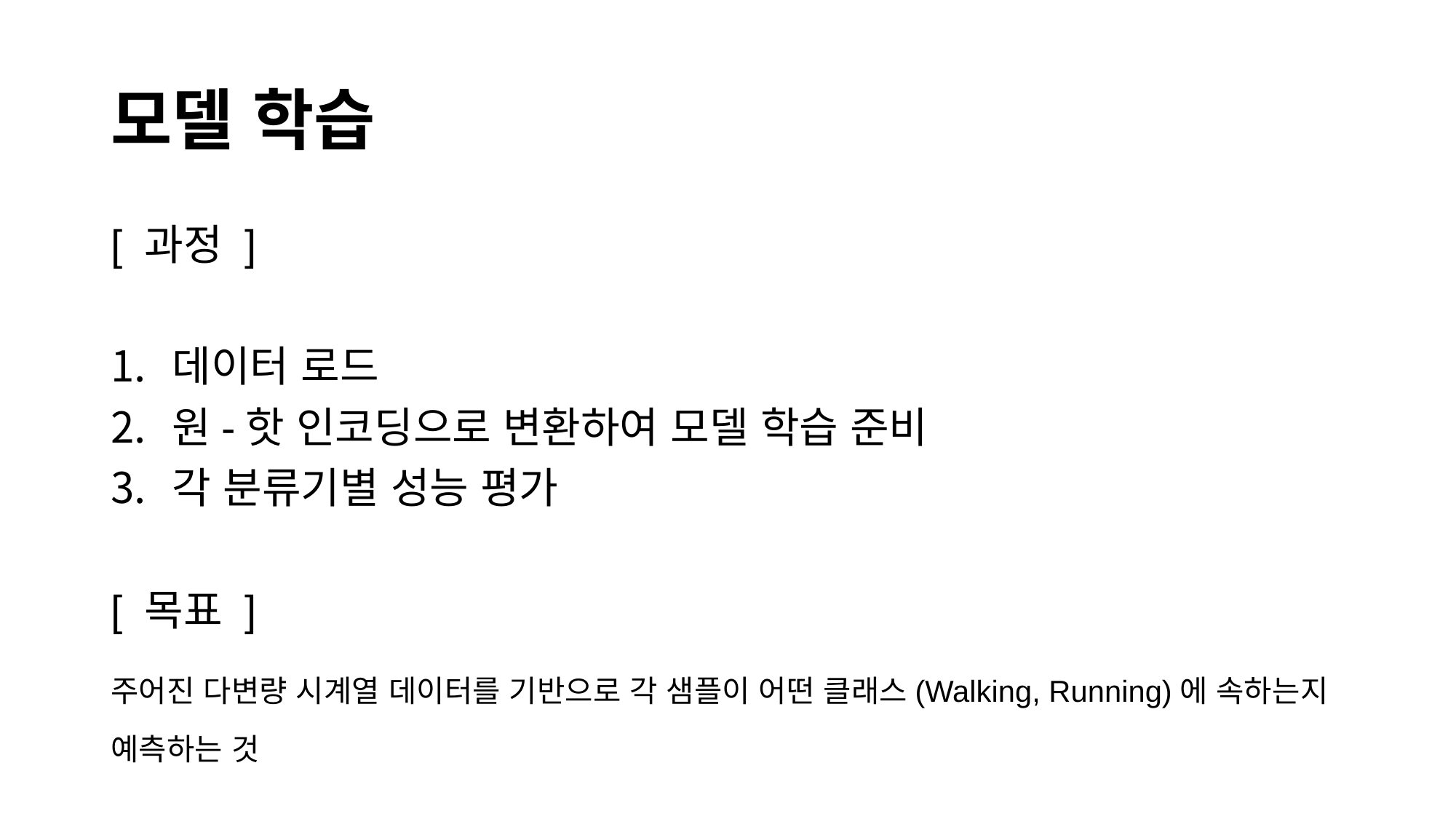

# 모델 학습
[ 과정 ]

데이터 로드
원-핫 인코딩으로 변환하여 모델 학습 준비
각 분류기별 성능 평가

[ 목표 ]
주어진 다변량 시계열 데이터를 기반으로 각 샘플이 어떤 클래스(Walking, Running)에 속하는지 예측하는 것